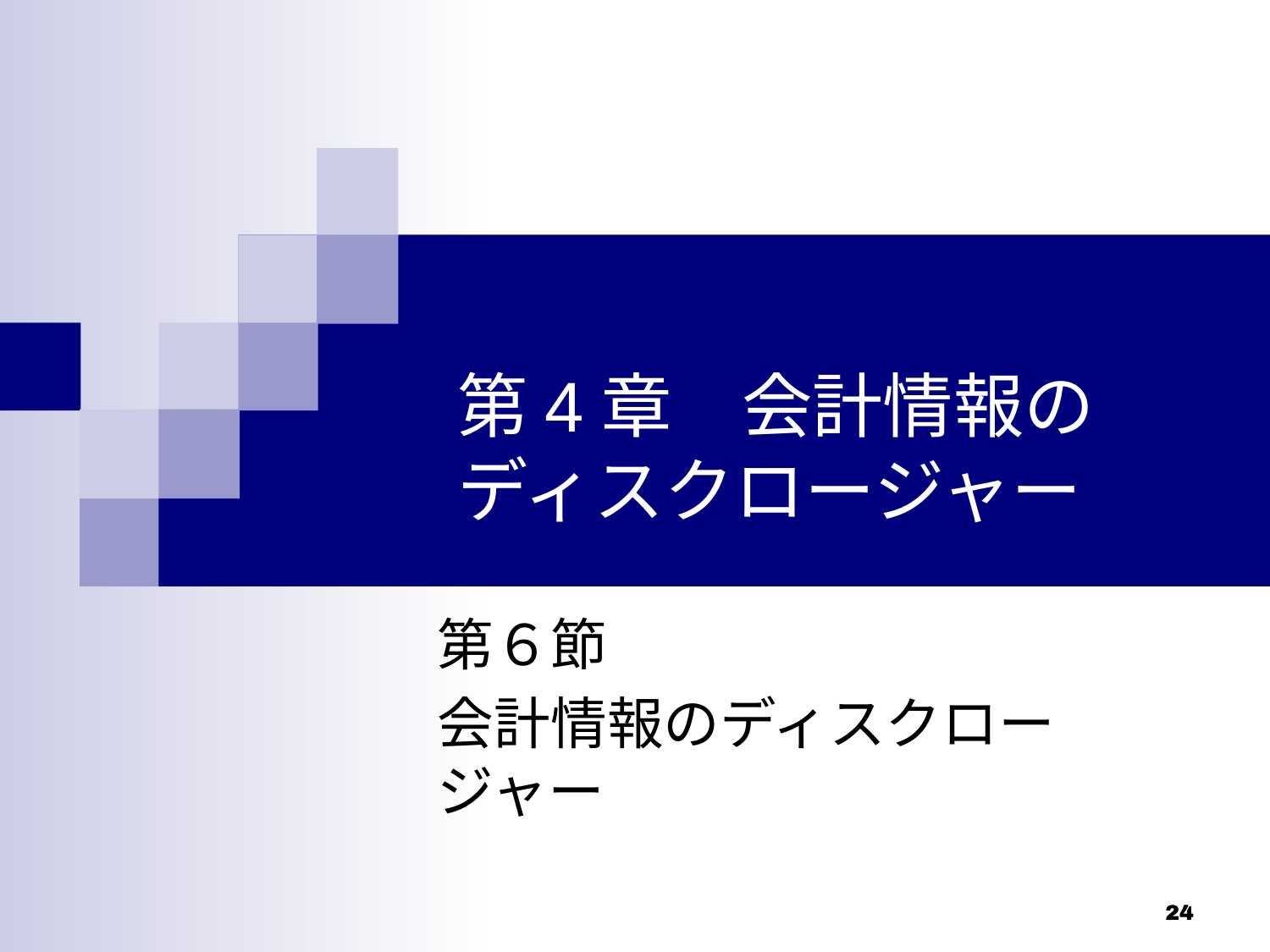

第4章　会計情報の
ディスクロージャー
第６節
会計情報のディスクロージャー
24
24